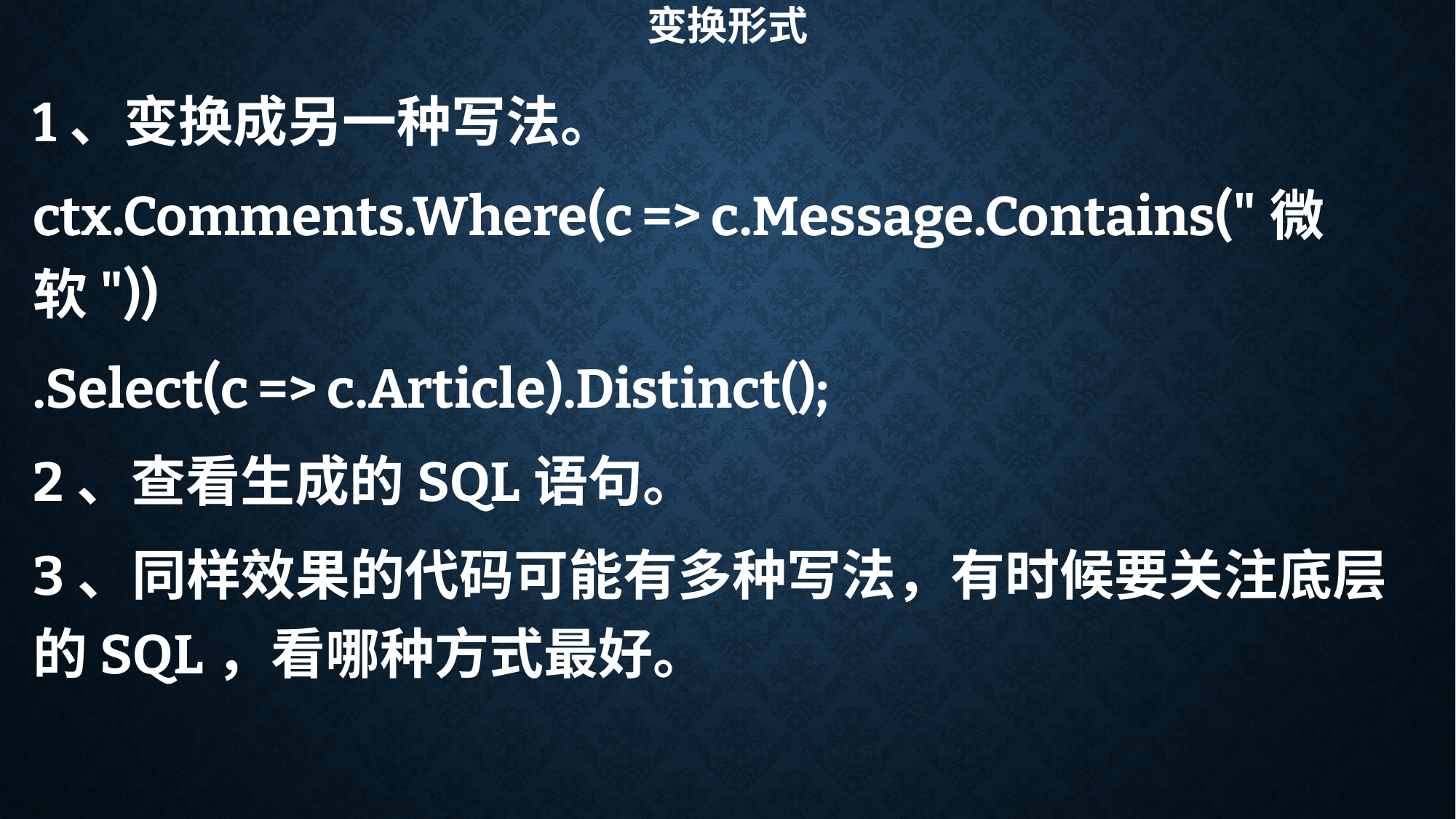

# 变换形式
1、变换成另一种写法。
ctx.Comments.Where(c => c.Message.Contains("微软"))
.Select(c => c.Article).Distinct();
2、查看生成的SQL语句。
3、同样效果的代码可能有多种写法，有时候要关注底层的SQL，看哪种方式最好。